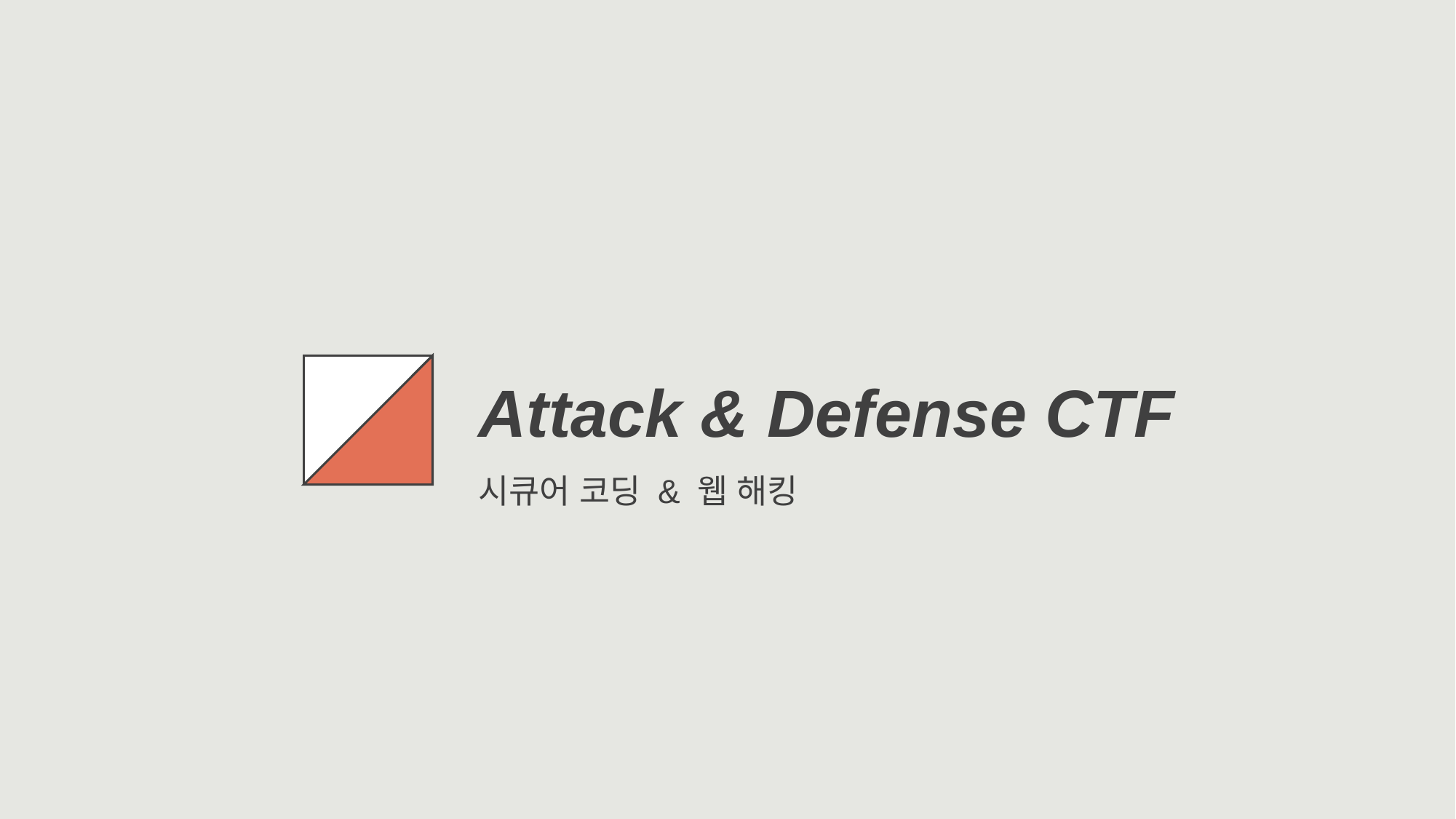

Attack & Defense CTF
시큐어 코딩 & 웹 해킹